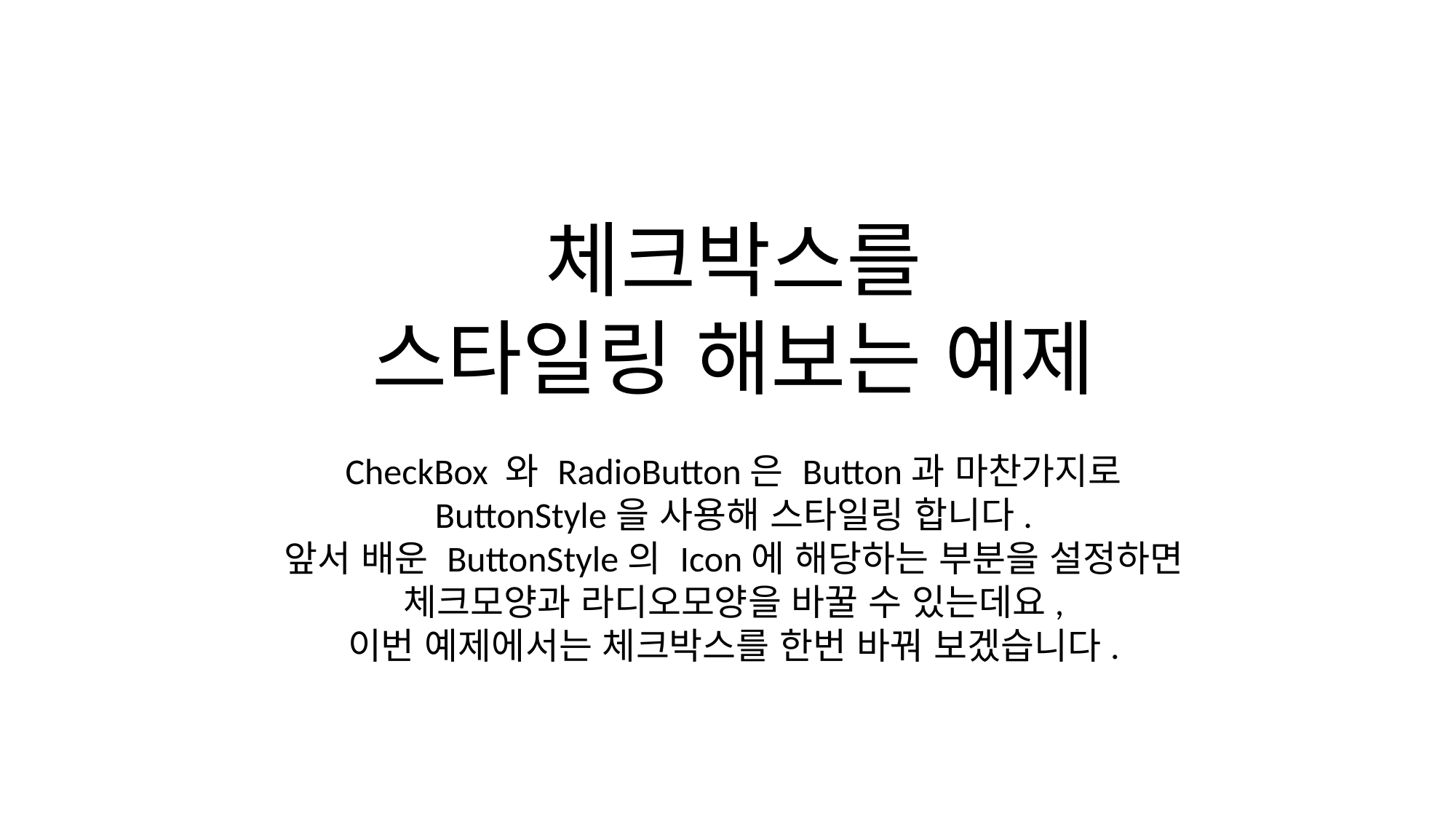

체크박스를
스타일링 해보는 예제

CheckBox 와 RadioButton은 Button과 마찬가지로
ButtonStyle을 사용해 스타일링 합니다.
앞서 배운 ButtonStyle의 Icon에 해당하는 부분을 설정하면
체크모양과 라디오모양을 바꿀 수 있는데요,
이번 예제에서는 체크박스를 한번 바꿔 보겠습니다.